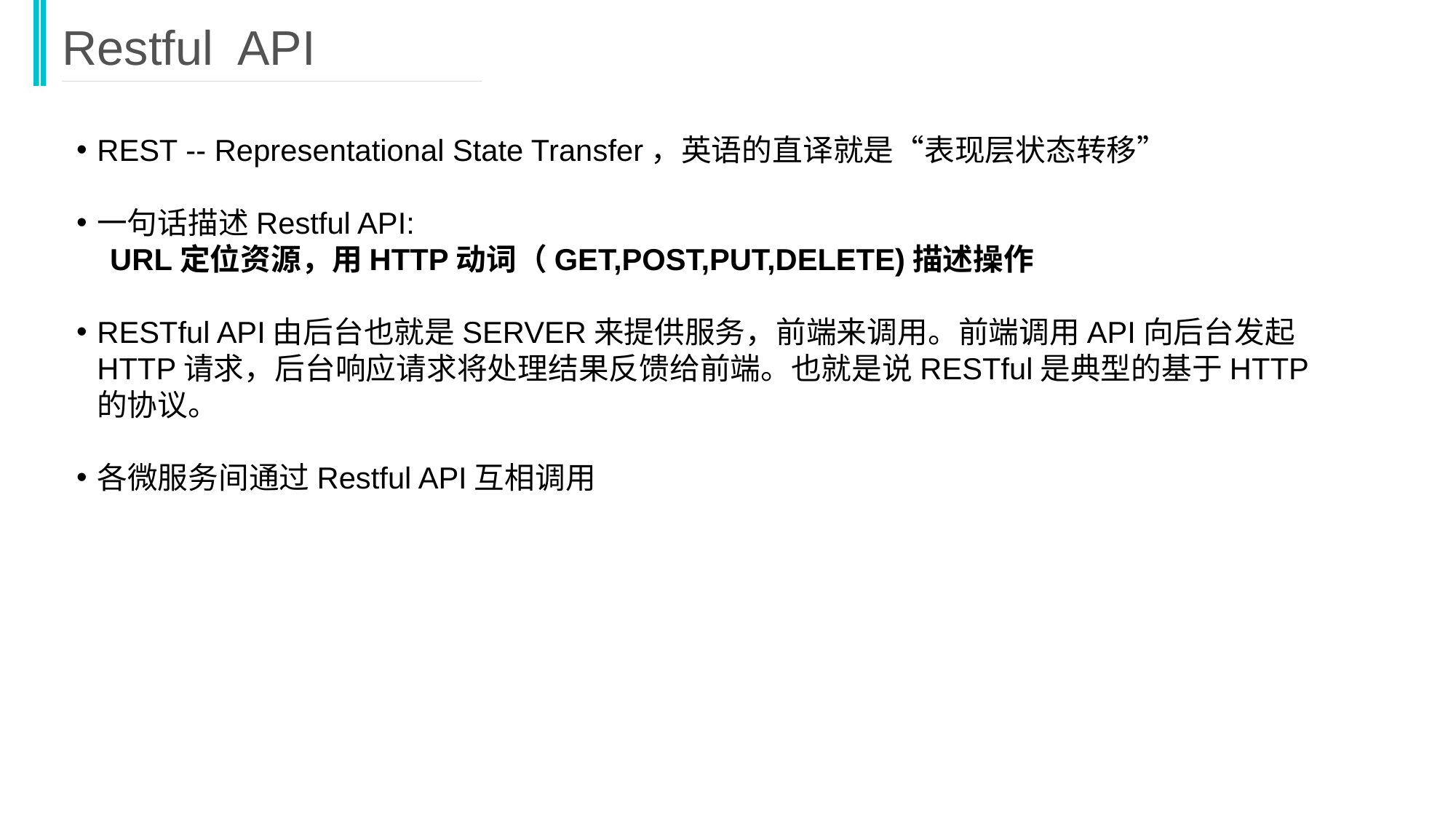

Restful  API

REST -- Representational State Transfer，英语的直译就是“表现层状态转移”

一句话描述Restful API:
    URL定位资源，用HTTP动词（GET,POST,PUT,DELETE)描述操作

RESTful API由后台也就是SERVER来提供服务，前端来调用。前端调用API向后台发起HTTP请求，后台响应请求将处理结果反馈给前端。也就是说RESTful是典型的基于HTTP的协议。

各微服务间通过Restful API互相调用